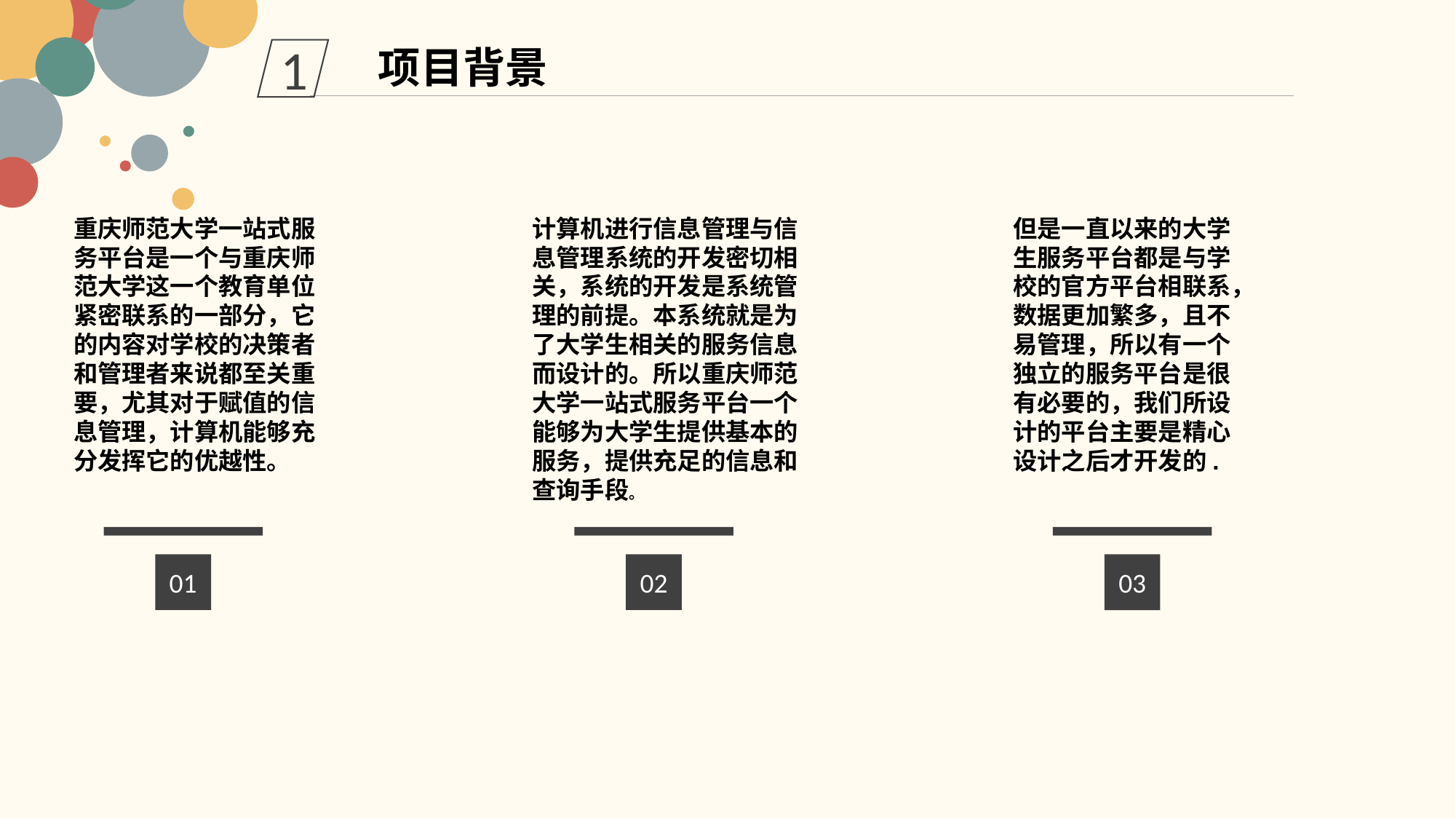

项目背景

1
重庆师范大学一站式服务平台是一个与重庆师范大学这一个教育单位紧密联系的一部分，它的内容对学校的决策者和管理者来说都至关重要，尤其对于赋值的信息管理，计算机能够充分发挥它的优越性。

计算机进行信息管理与信息管理系统的开发密切相关，系统的开发是系统管理的前提。本系统就是为了大学生相关的服务信息而设计的。所以重庆师范大学一站式服务平台一个能够为大学生提供基本的服务，提供充足的信息和查询手段。
但是一直以来的大学生服务平台都是与学校的官方平台相联系，数据更加繁多，且不易管理，所以有一个独立的服务平台是很有必要的，我们所设计的平台主要是精心设计之后才开发的.

01
02
03